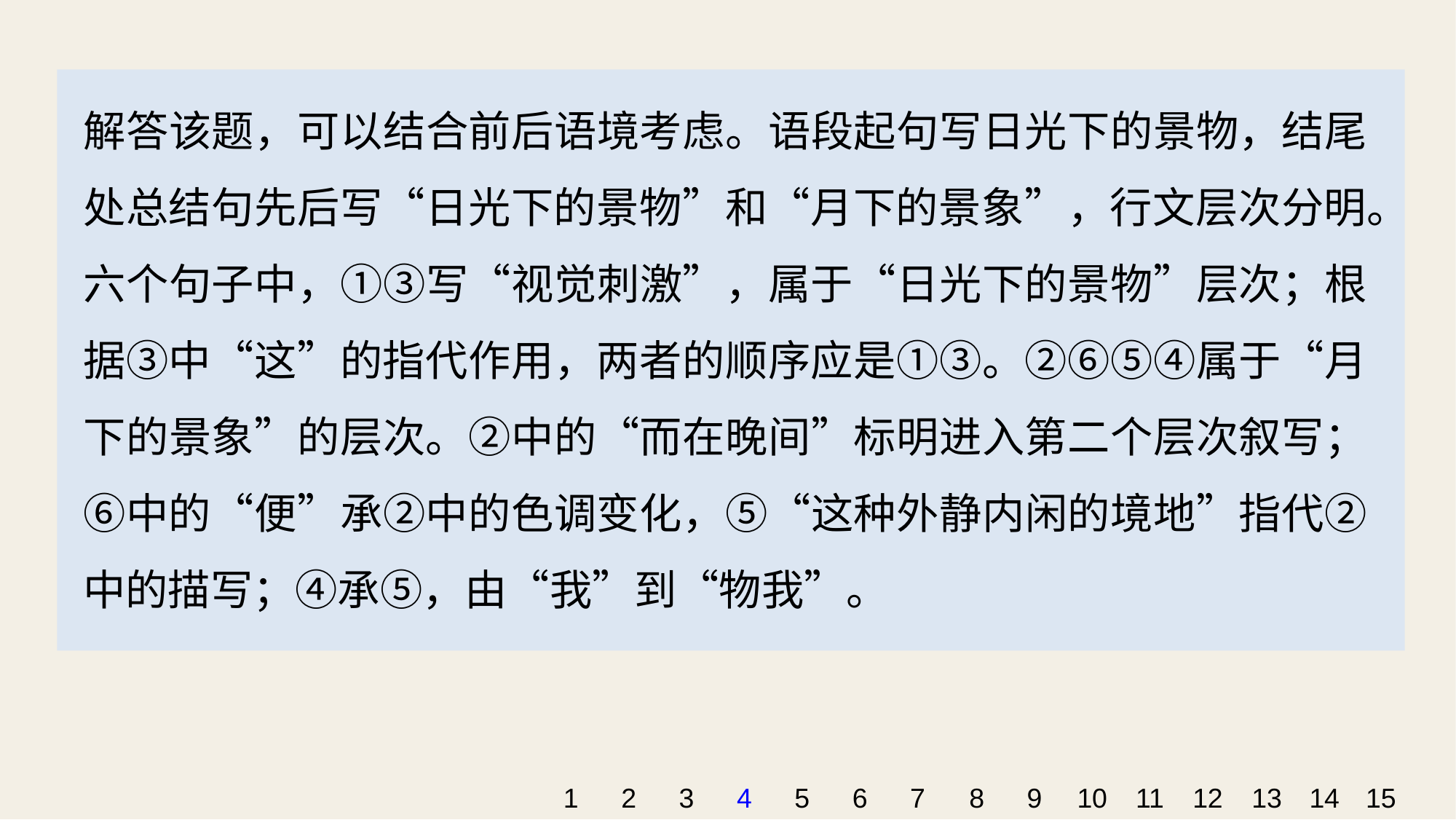

解答该题，可以结合前后语境考虑。语段起句写日光下的景物，结尾处总结句先后写“日光下的景物”和“月下的景象”，行文层次分明。六个句子中，①③写“视觉刺激”，属于“日光下的景物”层次；根据③中“这”的指代作用，两者的顺序应是①③。②⑥⑤④属于“月下的景象”的层次。②中的“而在晚间”标明进入第二个层次叙写；⑥中的“便”承②中的色调变化，⑤“这种外静内闲的境地”指代②中的描写；④承⑤，由“我”到“物我”。
1
2
3
4
5
6
7
8
9
10
11
12
13
14
15